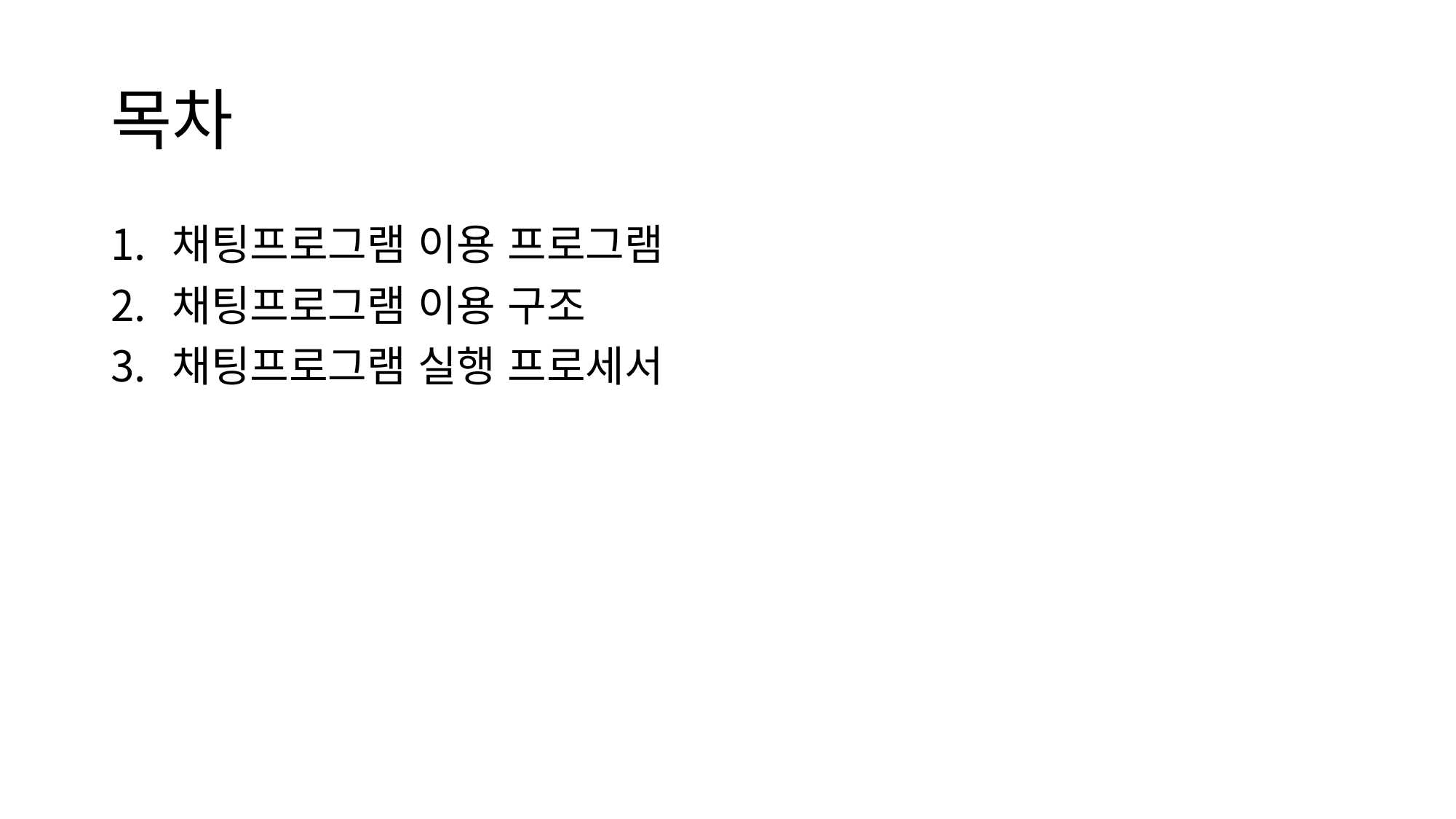

# 목차
채팅프로그램 이용 프로그램
채팅프로그램 이용 구조
채팅프로그램 실행 프로세서